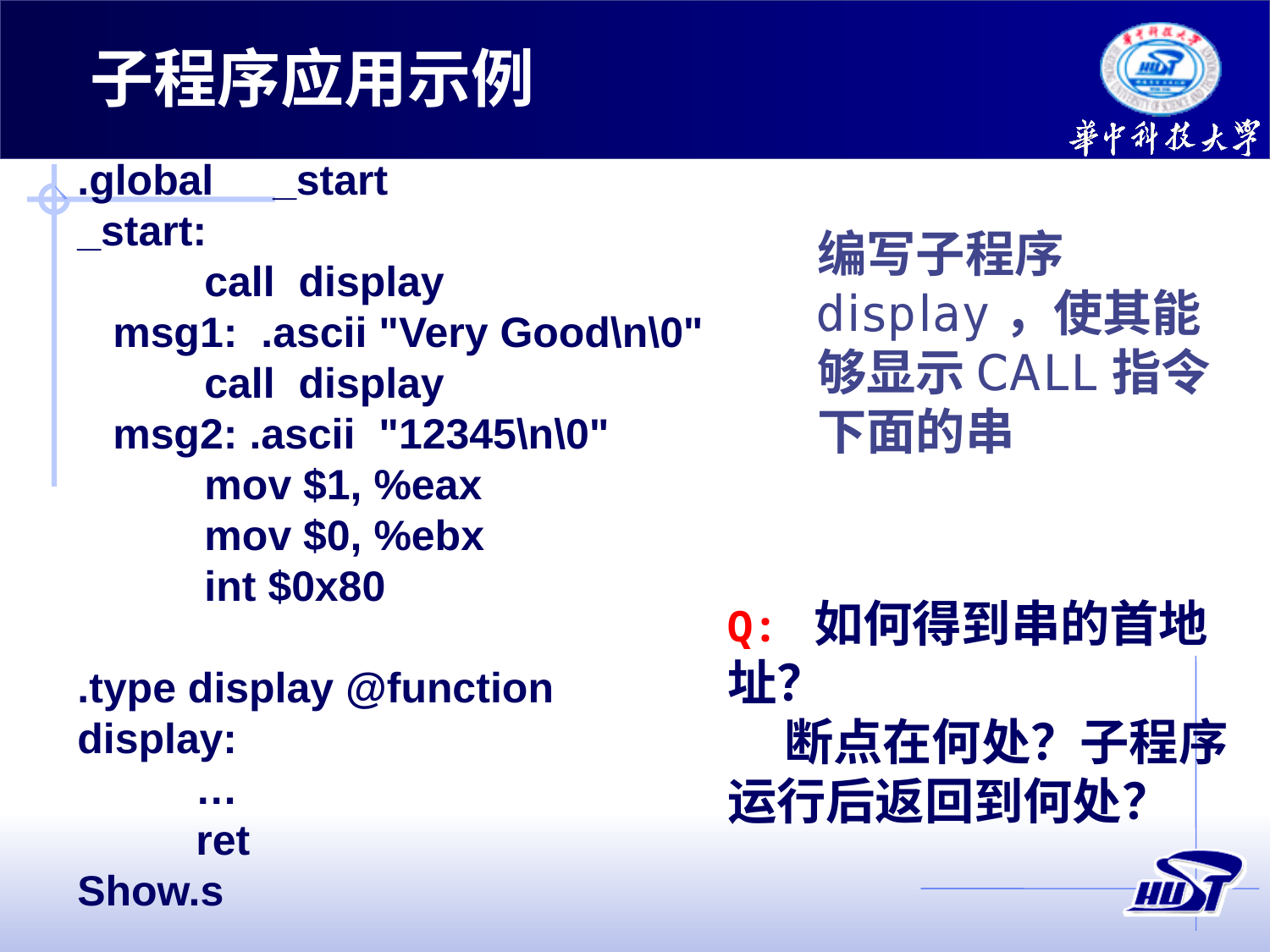

子程序应用示例
.global     _start
_start:
         	call  display
   msg1:  .ascii "Very Good\n\0"
         	call  display
   msg2: .ascii  "12345\n\0"
 	mov $1, %eax
    	mov $0, %ebx
   	int $0x80

.type display @function
display:
          …
          ret
Show.s
编写子程序display，使其能够显示CALL指令下面的串
Q: 如何得到串的首地址？
    断点在何处？子程序运行后返回到何处？